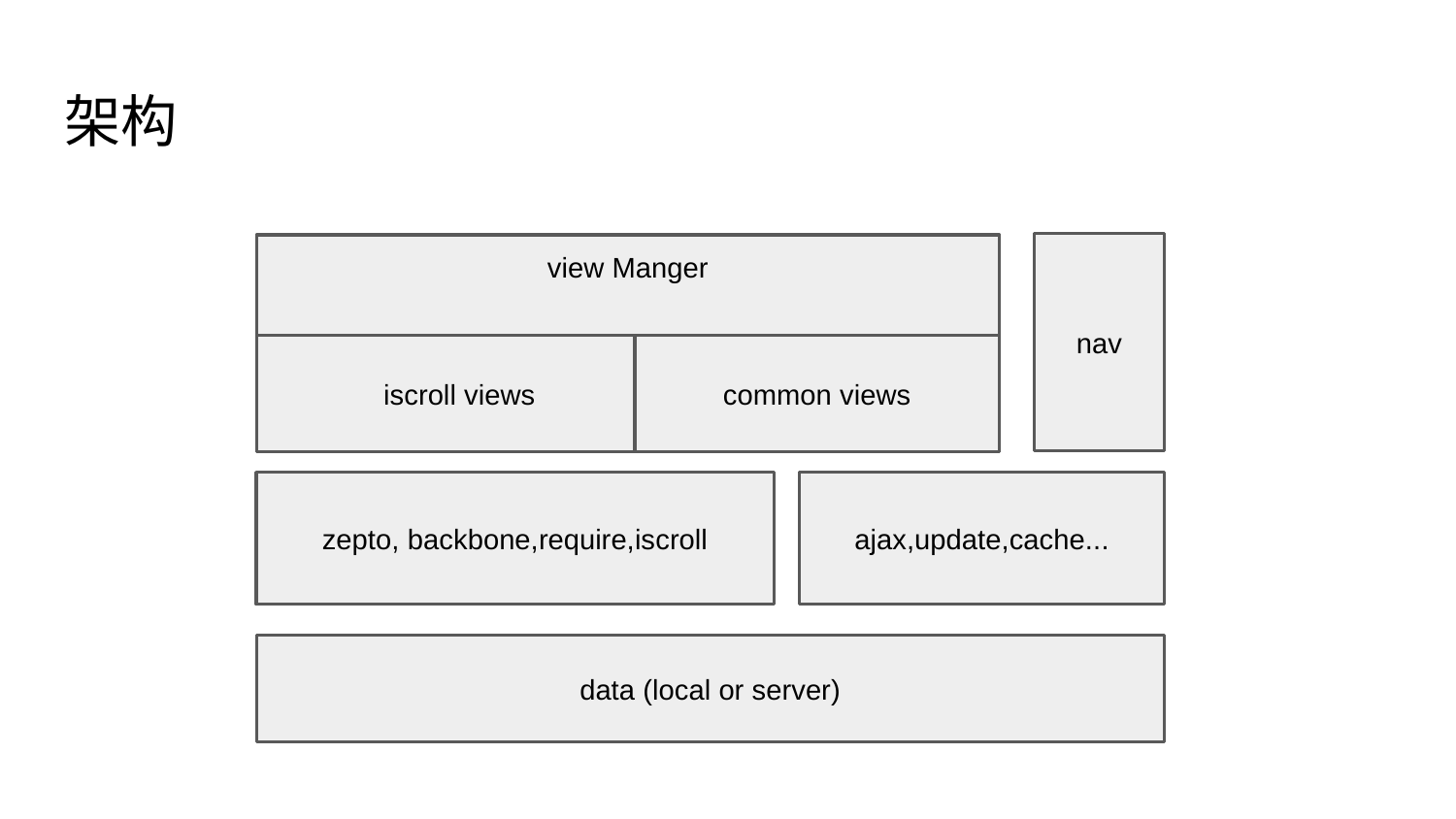

# 架构
nav
view Manger
iscroll views
common views
zepto, backbone,require,iscroll
ajax,update,cache...
data (local or server)